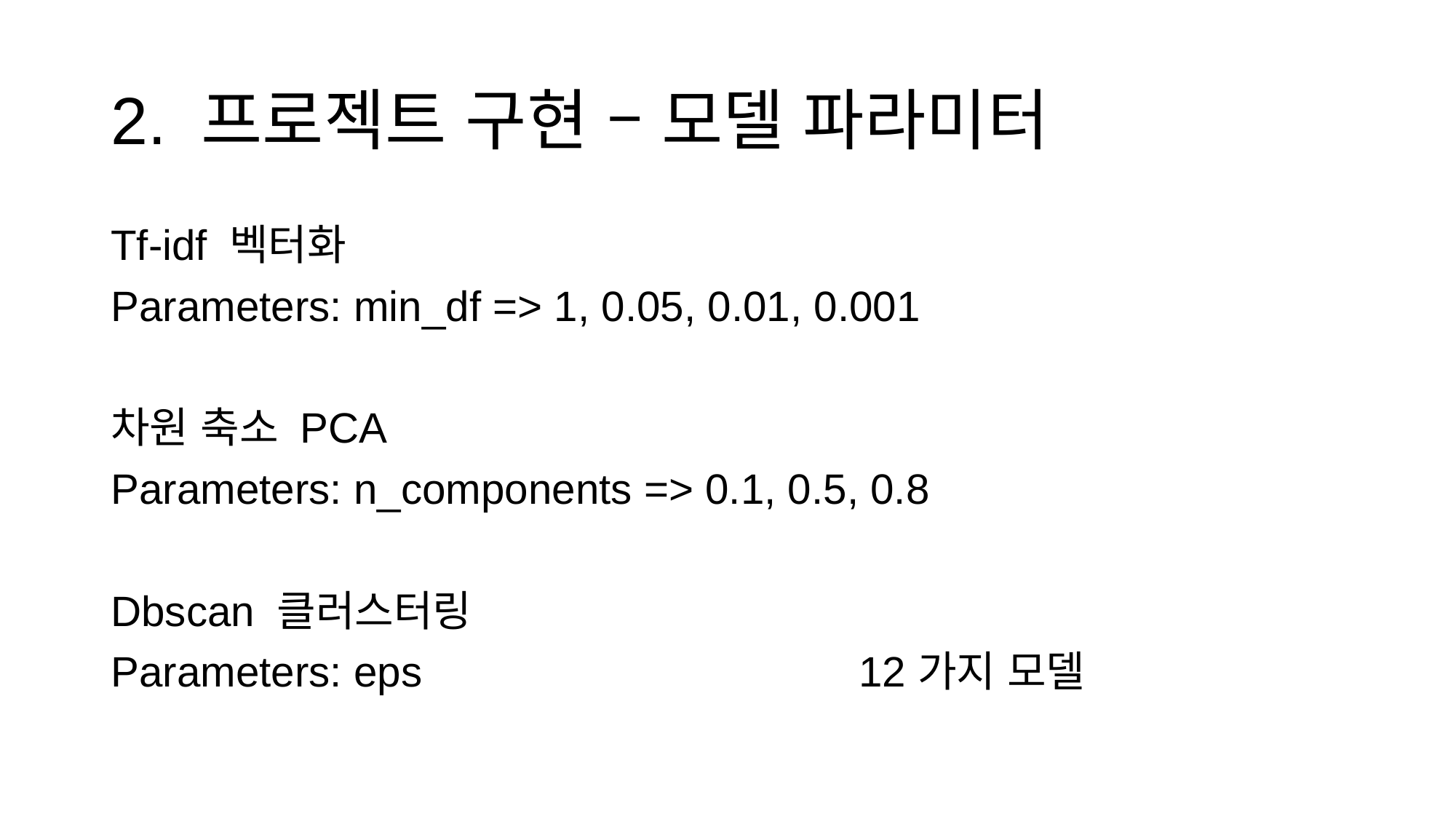

# 2. 프로젝트 구현 – 모델 파라미터
Tf-idf 벡터화
Parameters: min_df => 1, 0.05, 0.01, 0.001

차원 축소 PCA
Parameters: n_components => 0.1, 0.5, 0.8

Dbscan 클러스터링
Parameters: eps                                     12가지 모델